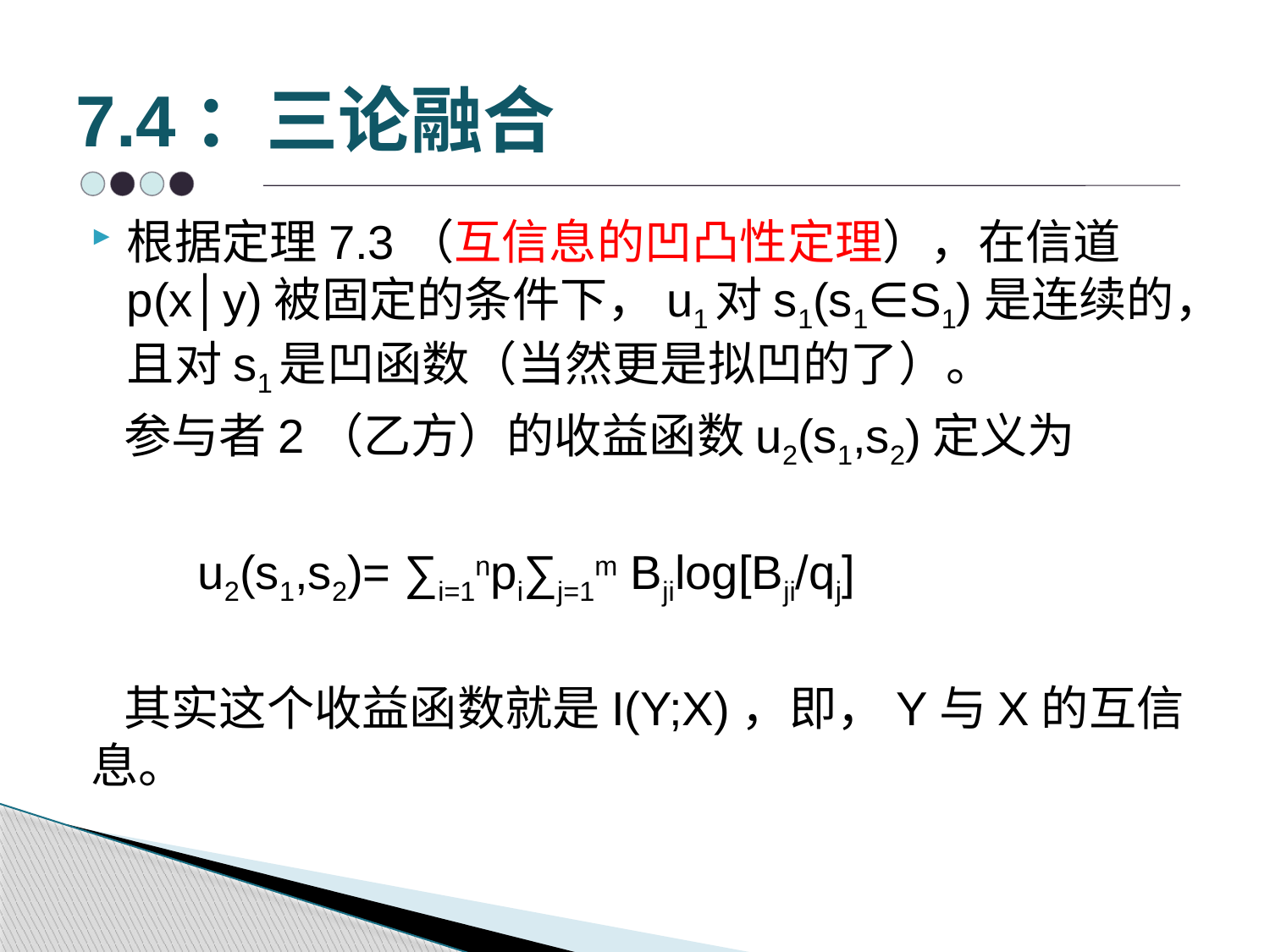

# 7.4：三论融合

根据定理7.3（互信息的凹凸性定理），在信道p(x│y)被固定的条件下，u1对s1(s1∈S1)是连续的，且对s1是凹函数（当然更是拟凹的了）。
  参与者2（乙方）的收益函数u2(s1,s2)定义为

        u2(s1,s2)= ∑i=1npi∑j=1m Bjilog[Bji/qj]

  其实这个收益函数就是I(Y;X)，即，Y与X的互信息。